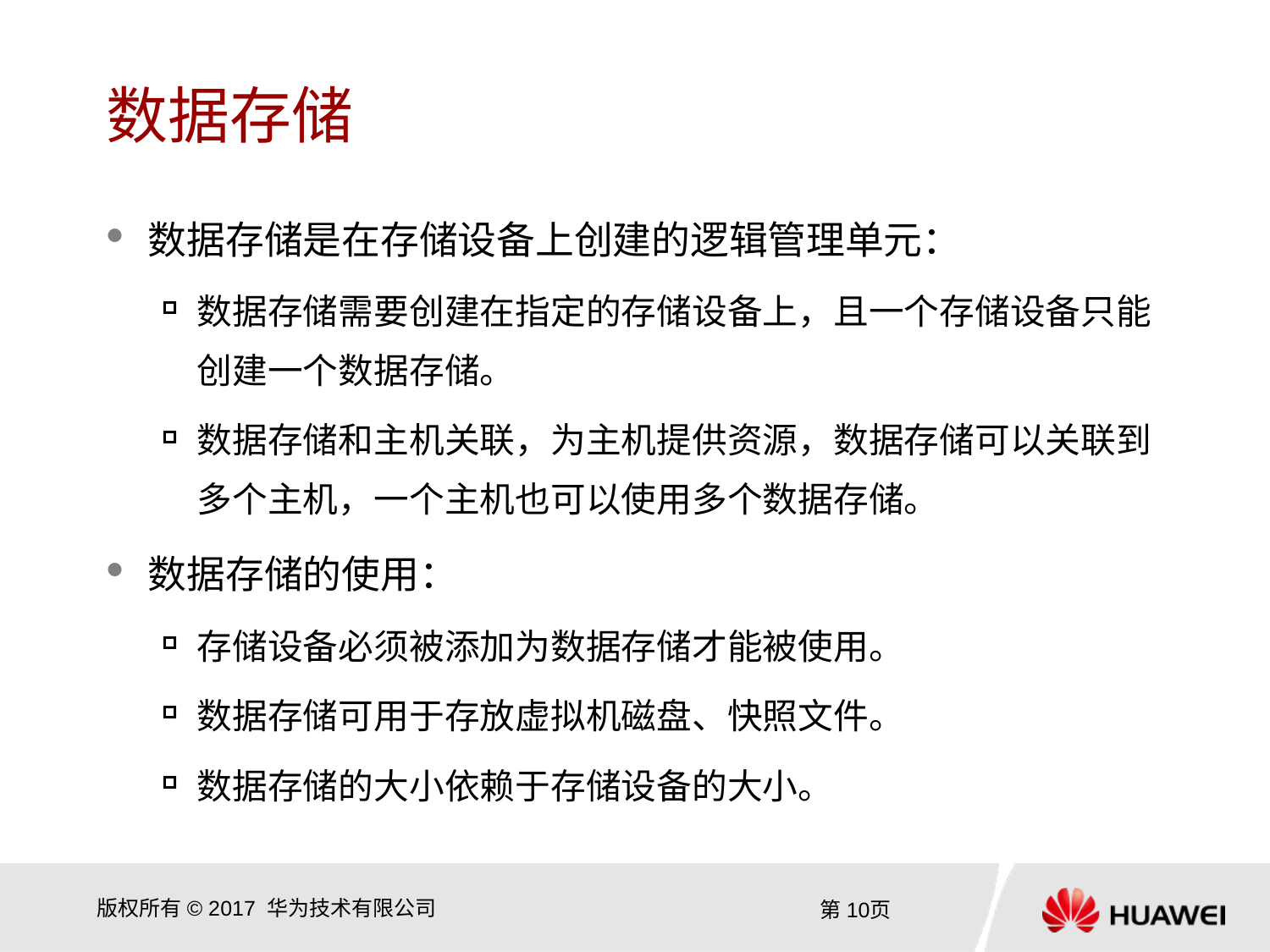

# 数据存储
数据存储是在存储设备上创建的逻辑管理单元：
数据存储需要创建在指定的存储设备上，且一个存储设备只能创建一个数据存储。
数据存储和主机关联，为主机提供资源，数据存储可以关联到多个主机，一个主机也可以使用多个数据存储。
数据存储的使用：
存储设备必须被添加为数据存储才能被使用。
数据存储可用于存放虚拟机磁盘、快照文件。
数据存储的大小依赖于存储设备的大小。